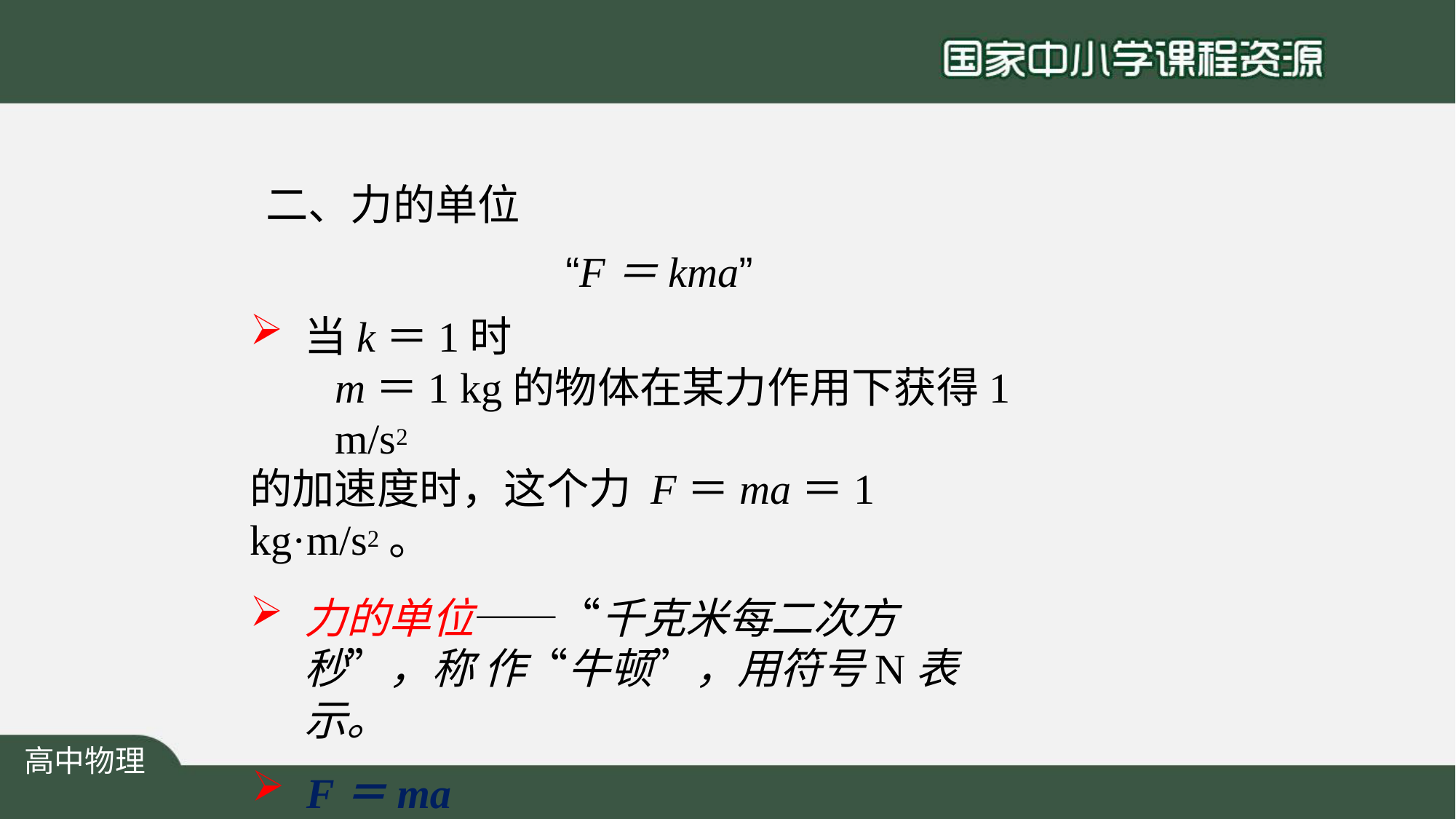

# 二、力的单位
“F＝kma”
当k＝1时
m＝1 kg的物体在某力作用下获得1 m/s2
的加速度时，这个力 F＝ma＝1 kg·m/s2。
力的单位——“千克米每二次方秒”，称 作“牛顿”，用符号N表示。
F＝ma
高中物理